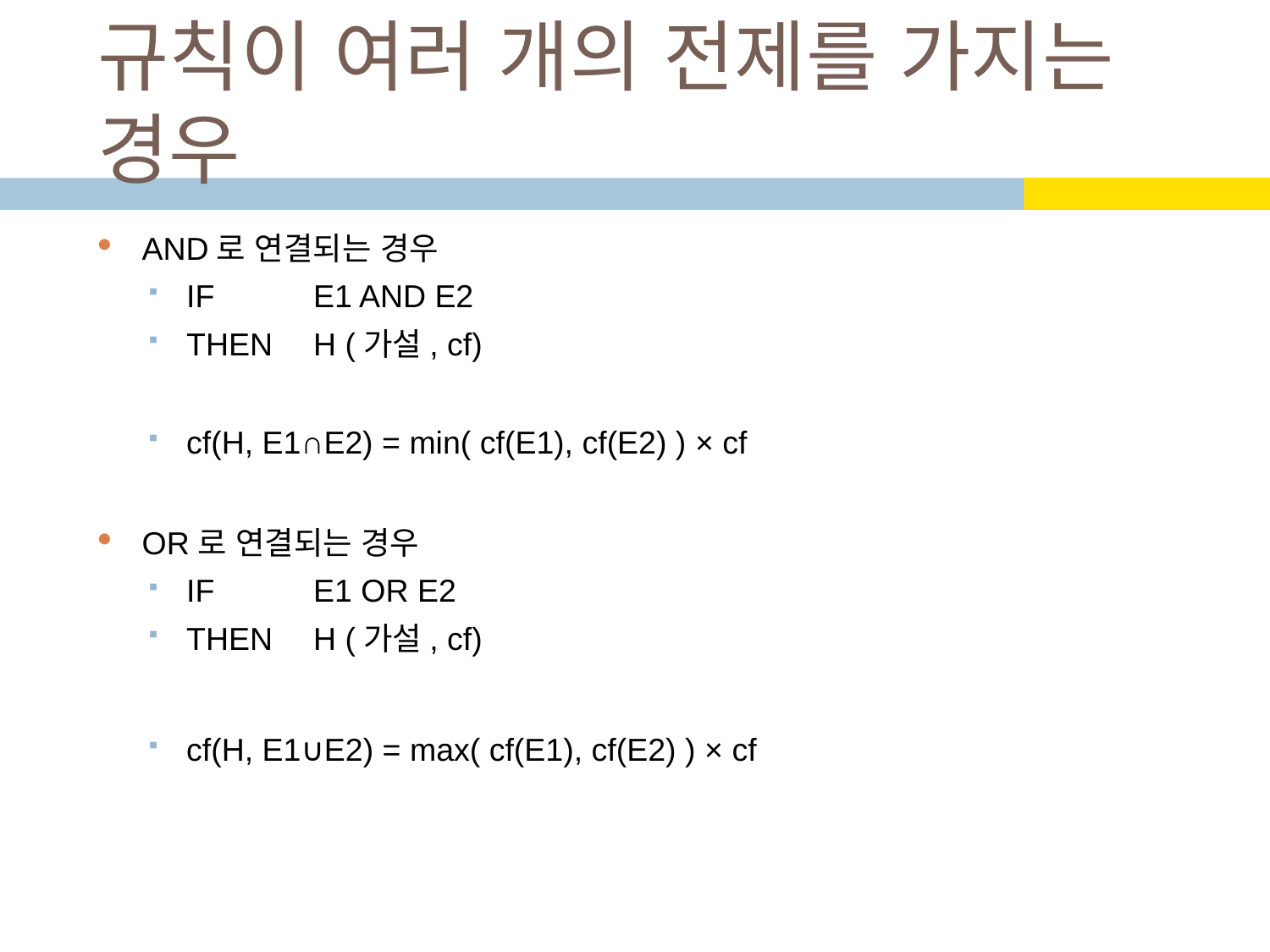

# 규칙이 여러 개의 전제를 가지는 경우
AND로 연결되는 경우
IF 	E1 AND E2
THEN 	H (가설, cf)

cf(H, E1∩E2) = min( cf(E1), cf(E2) ) × cf

OR로 연결되는 경우
IF 	E1 OR E2
THEN 	H (가설, cf)

cf(H, E1∪E2) = max( cf(E1), cf(E2) ) × cf